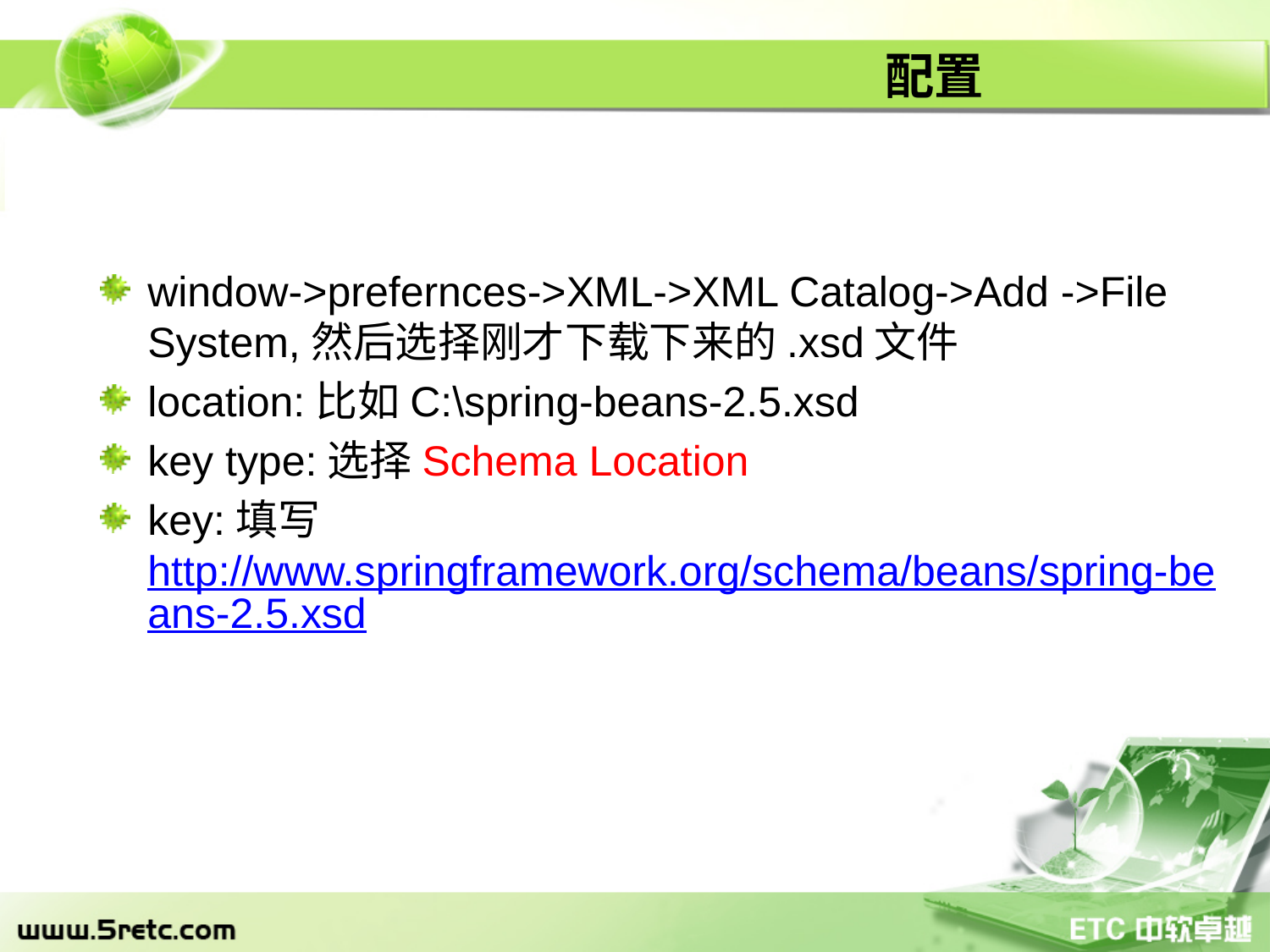

# 配置
window->prefernces->XML->XML Catalog->Add ->File System,然后选择刚才下载下来的.xsd文件
location:比如C:\spring-beans-2.5.xsd
key type:选择Schema Location
key:填写http://www.springframework.org/schema/beans/spring-beans-2.5.xsd